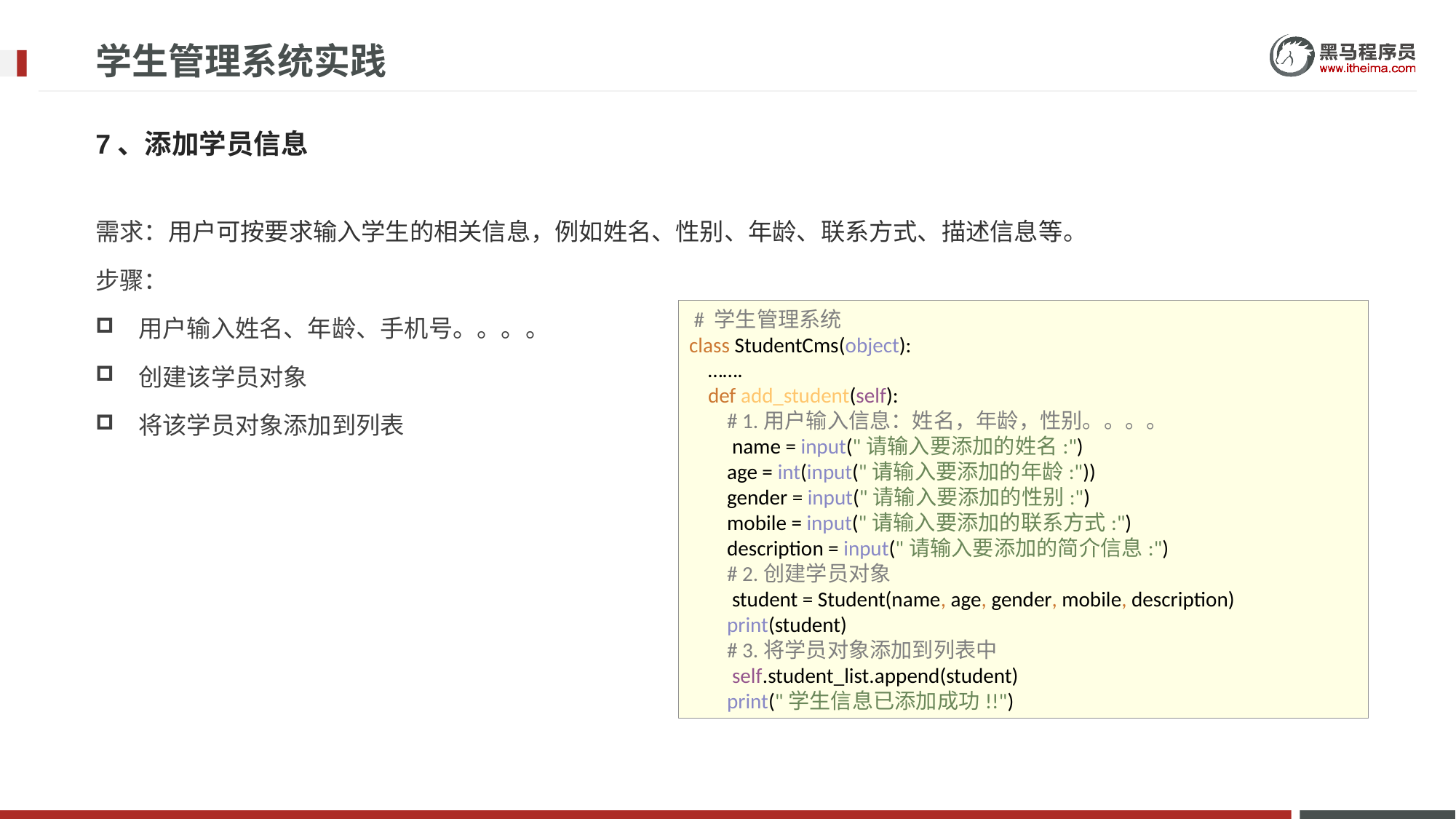

# 学生管理系统实践
7、添加学员信息
需求：用户可按要求输入学生的相关信息，例如姓名、性别、年龄、联系方式、描述信息等。
步骤：
用户输入姓名、年龄、手机号。。。。
创建该学员对象
将该学员对象添加到列表
 # 学生管理系统
class StudentCms(object):
    …….
    def add_student(self):
        # 1.用户输入信息：姓名，年龄，性别。。。。
        name = input("请输入要添加的姓名:")
        age = int(input("请输入要添加的年龄:"))
        gender = input("请输入要添加的性别:")
        mobile = input("请输入要添加的联系方式:")
        description = input("请输入要添加的简介信息:")
        # 2.创建学员对象
        student = Student(name, age, gender, mobile, description)
        print(student)
        # 3.将学员对象添加到列表中
        self.student_list.append(student)
        print("学生信息已添加成功!!")